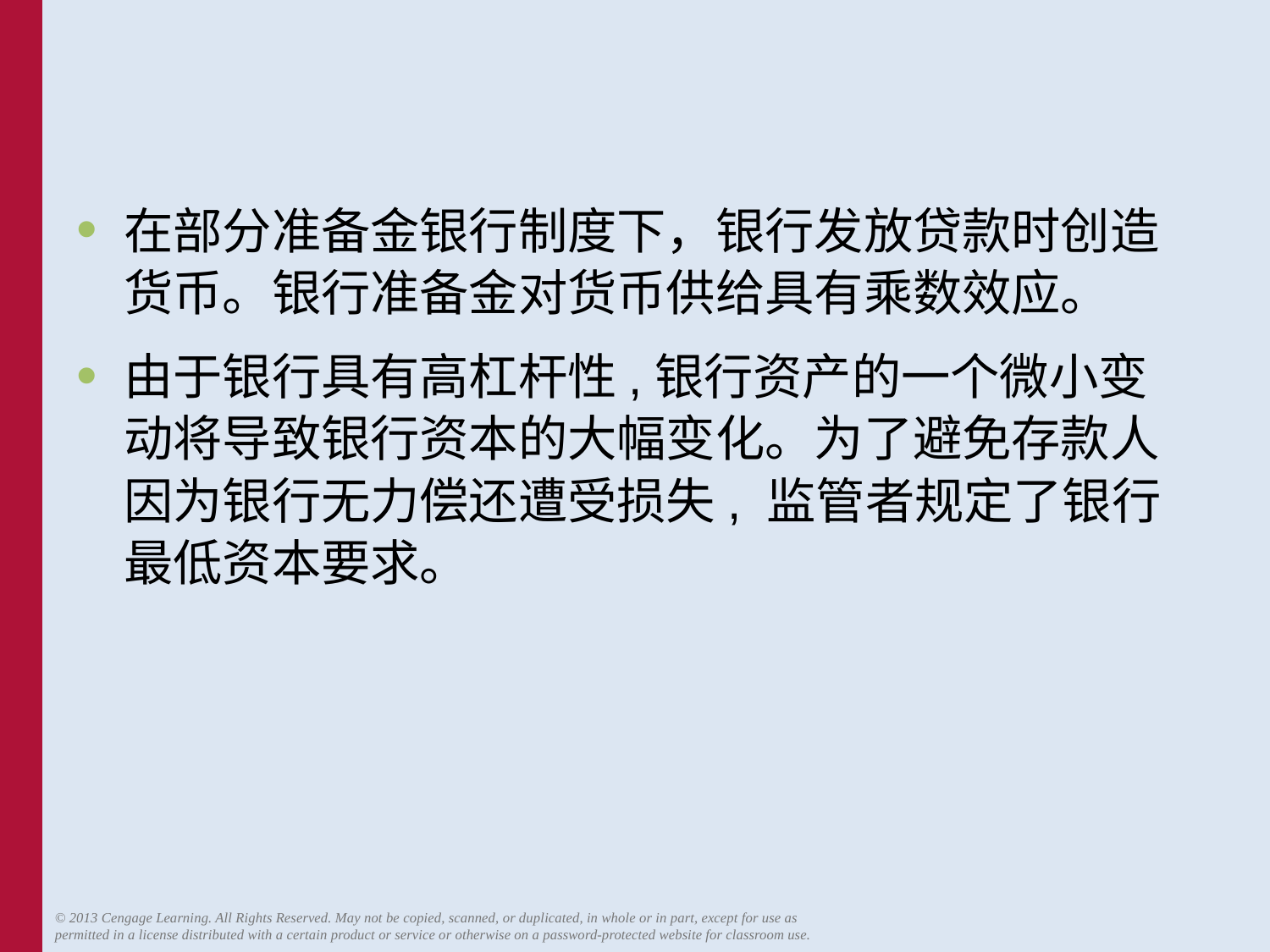

在部分准备金银行制度下，银行发放贷款时创造货币。银行准备金对货币供给具有乘数效应。
由于银行具有高杠杆性,银行资产的一个微小变动将导致银行资本的大幅变化。为了避免存款人因为银行无力偿还遭受损失, 监管者规定了银行最低资本要求。
© 2013 Cengage Learning. All Rights Reserved. May not be copied, scanned, or duplicated, in whole or in part, except for use as permitted in a license distributed with a certain product or service or otherwise on a password-protected website for classroom use.